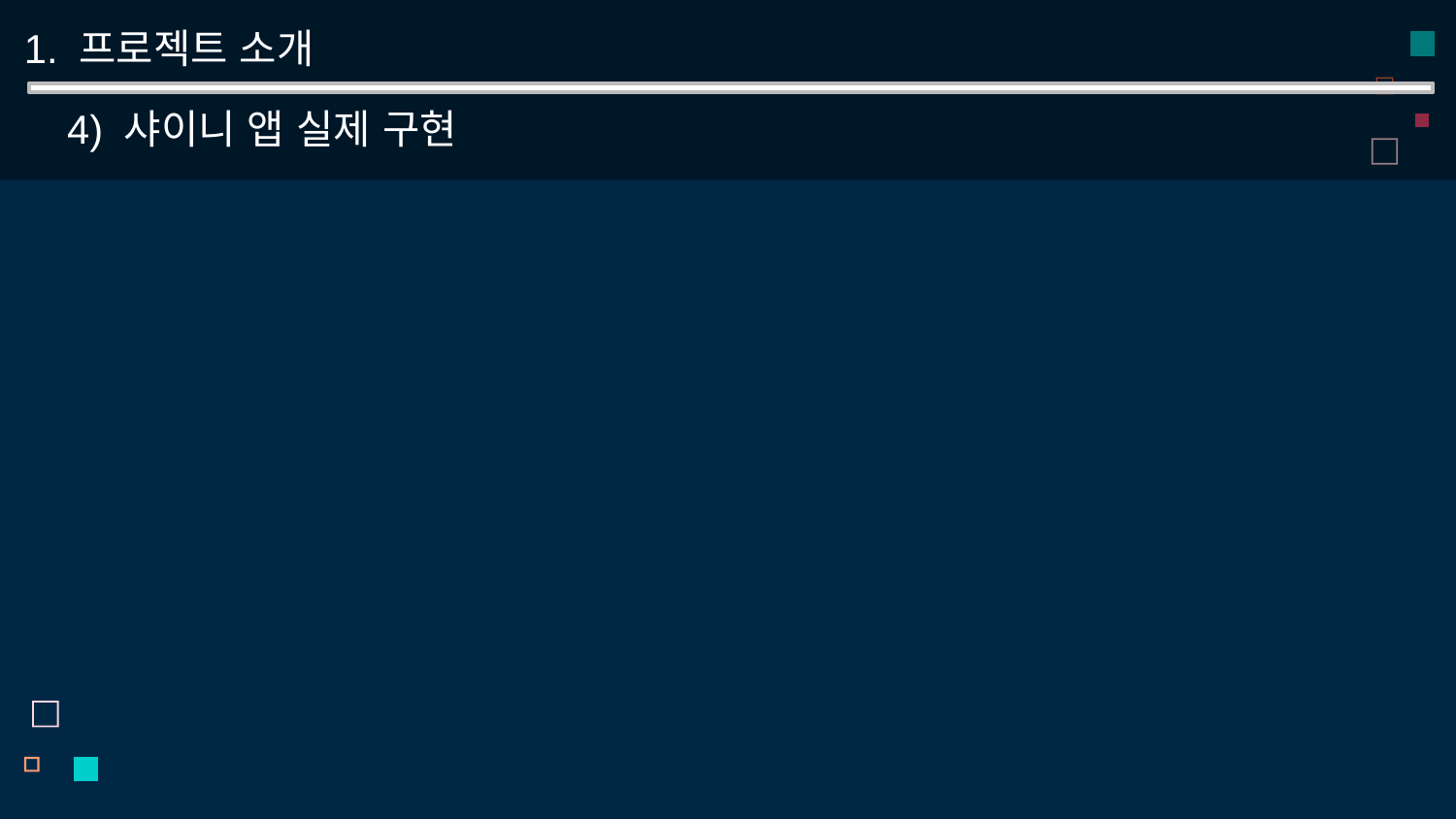

1. 프로젝트 소개

4) 샤이니 앱 실제 구현